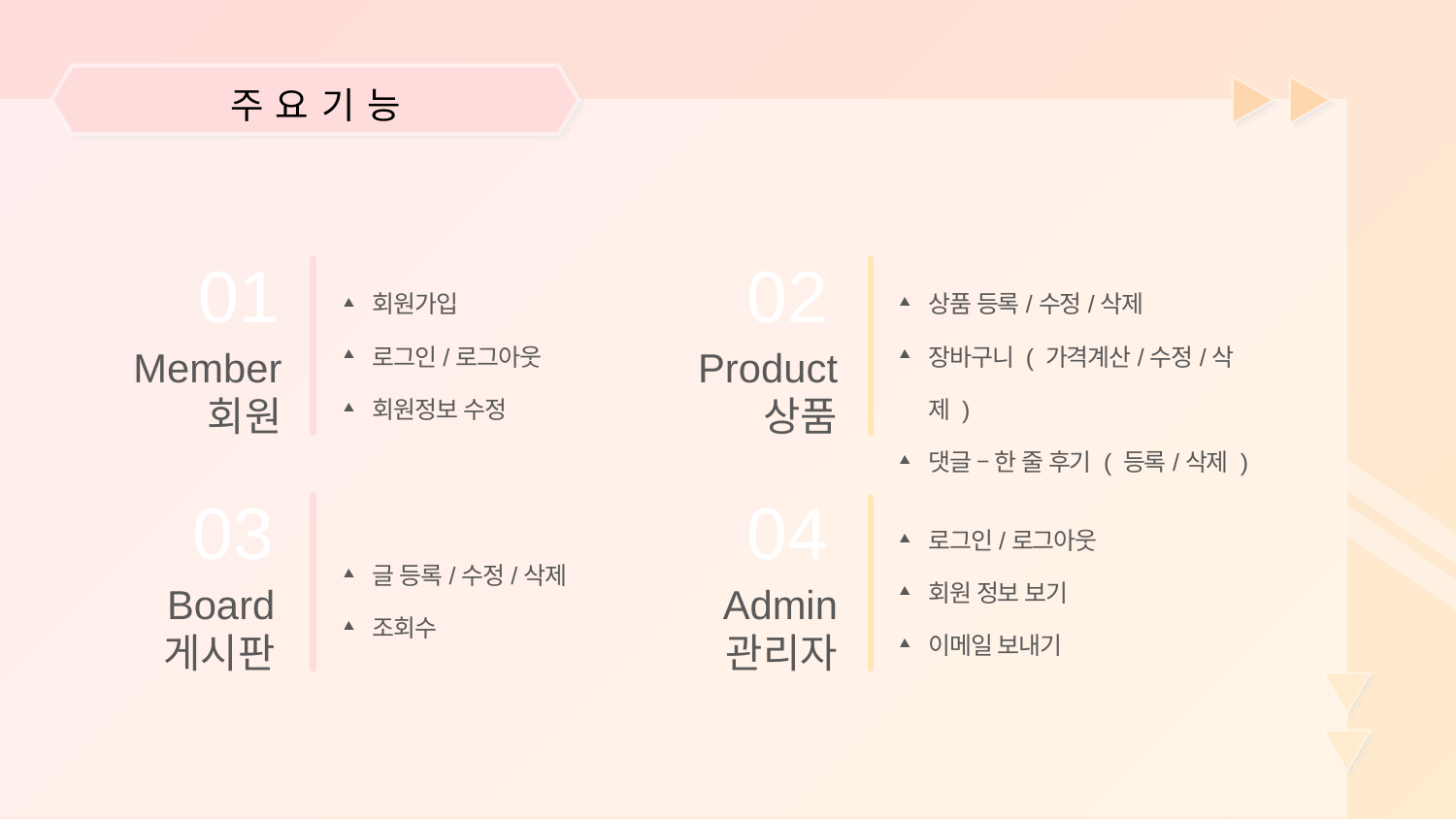

주요기능
01
02
상품 등록/수정/삭제
장바구니 ( 가격계산/수정/삭제 )
댓글 – 한 줄 후기 ( 등록/삭제 )
회원가입
로그인/로그아웃
회원정보 수정
Member 회원
Product
상품
03
04
로그인/로그아웃
회원 정보 보기
이메일 보내기
글 등록/수정/삭제
조회수
Board
게시판
Admin
관리자